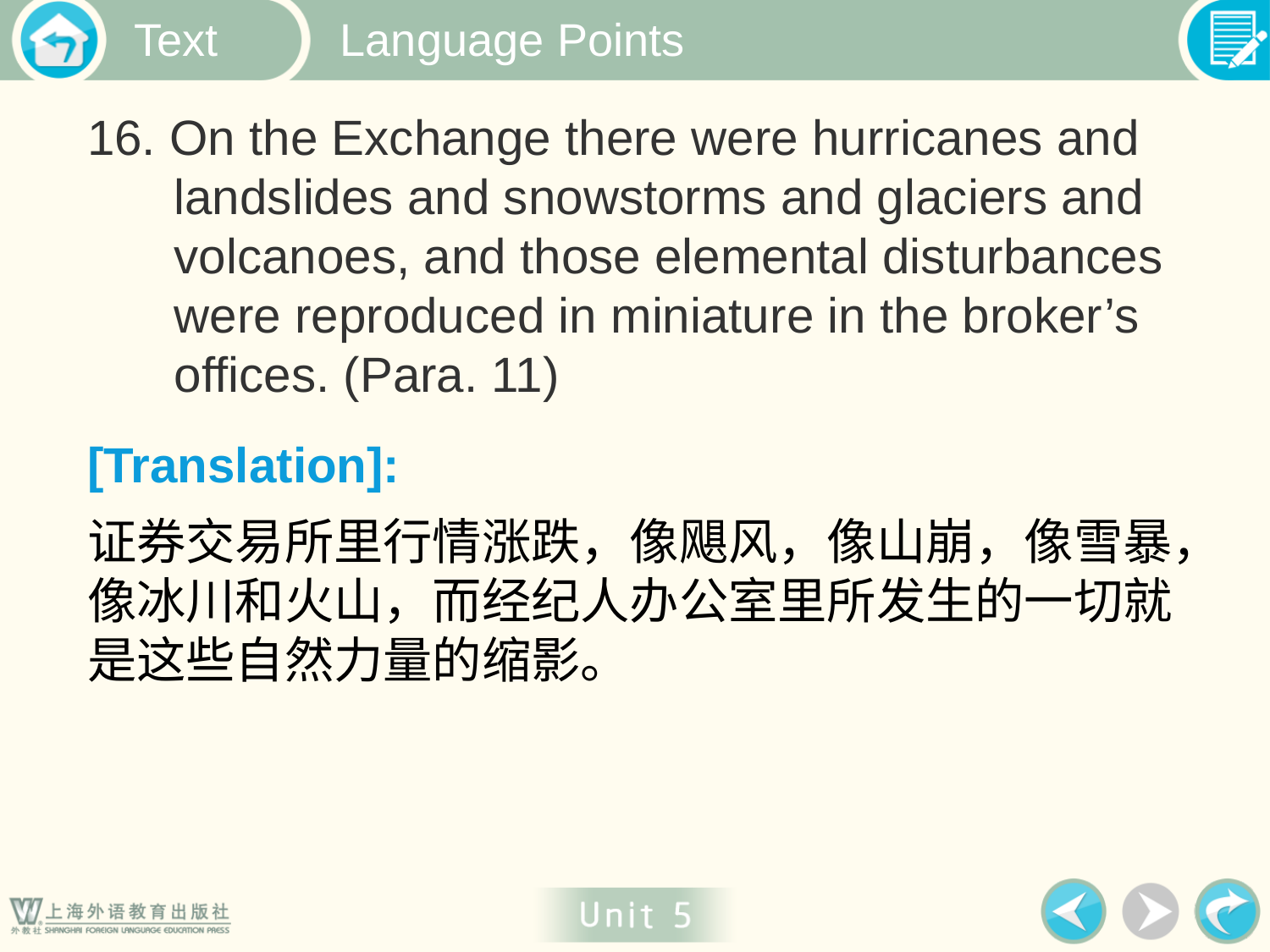

Language Points

16. On the Exchange there were hurricanes and landslides and snowstorms and glaciers and volcanoes, and those elemental disturbances were reproduced in miniature in the broker’s offices. (Para. 11)
[Translation]:
证券交易所里行情涨跌，像飓风，像山崩，像雪暴，像冰川和火山，而经纪人办公室里所发生的一切就是这些自然力量的缩影。